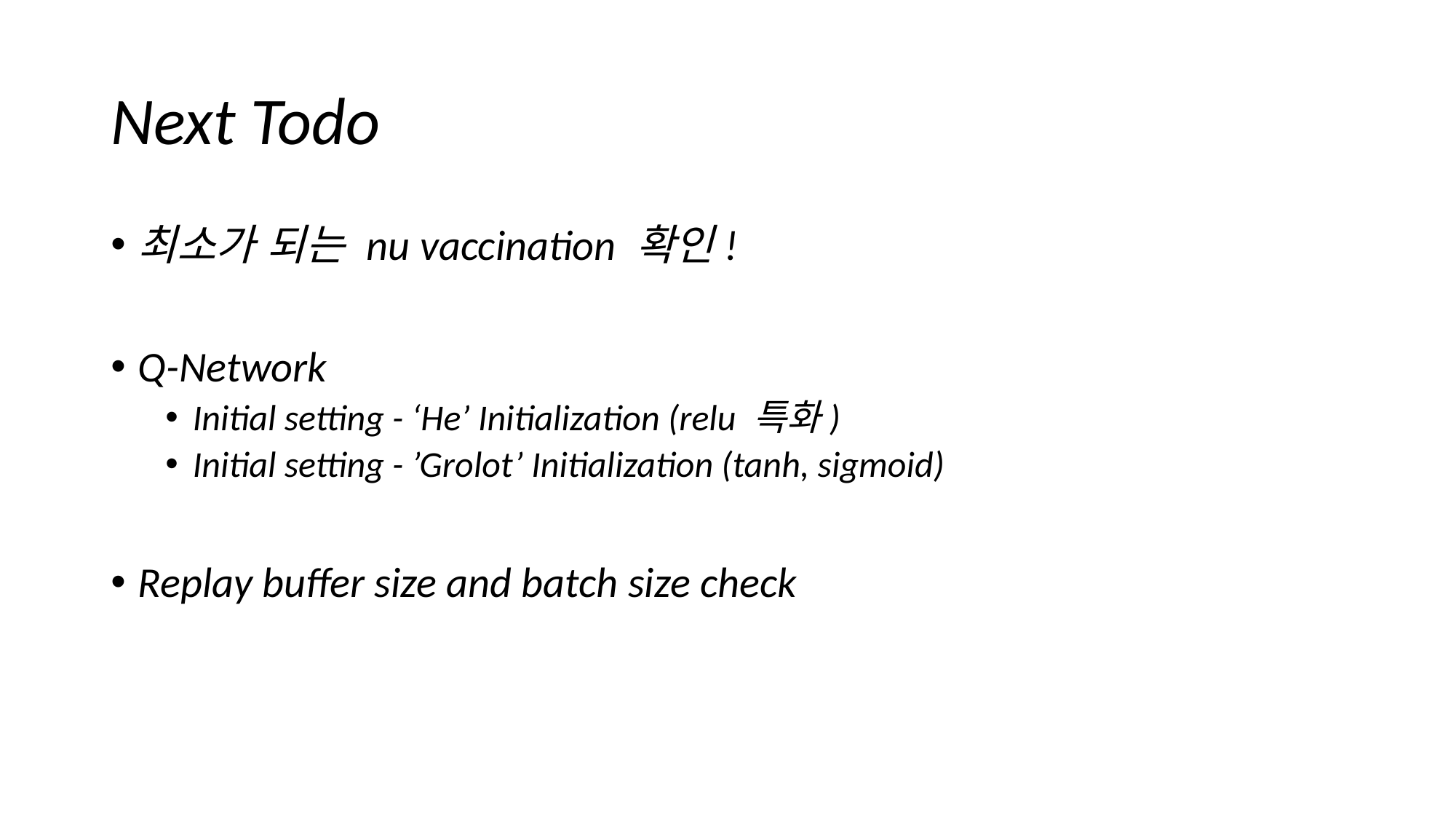

# Next Todo
최소가 되는 nu vaccination 확인!

Q-Network
Initial setting - ‘He’ Initialization (relu 특화)
Initial setting - ’Grolot’ Initialization (tanh, sigmoid)

Replay buffer size and batch size check